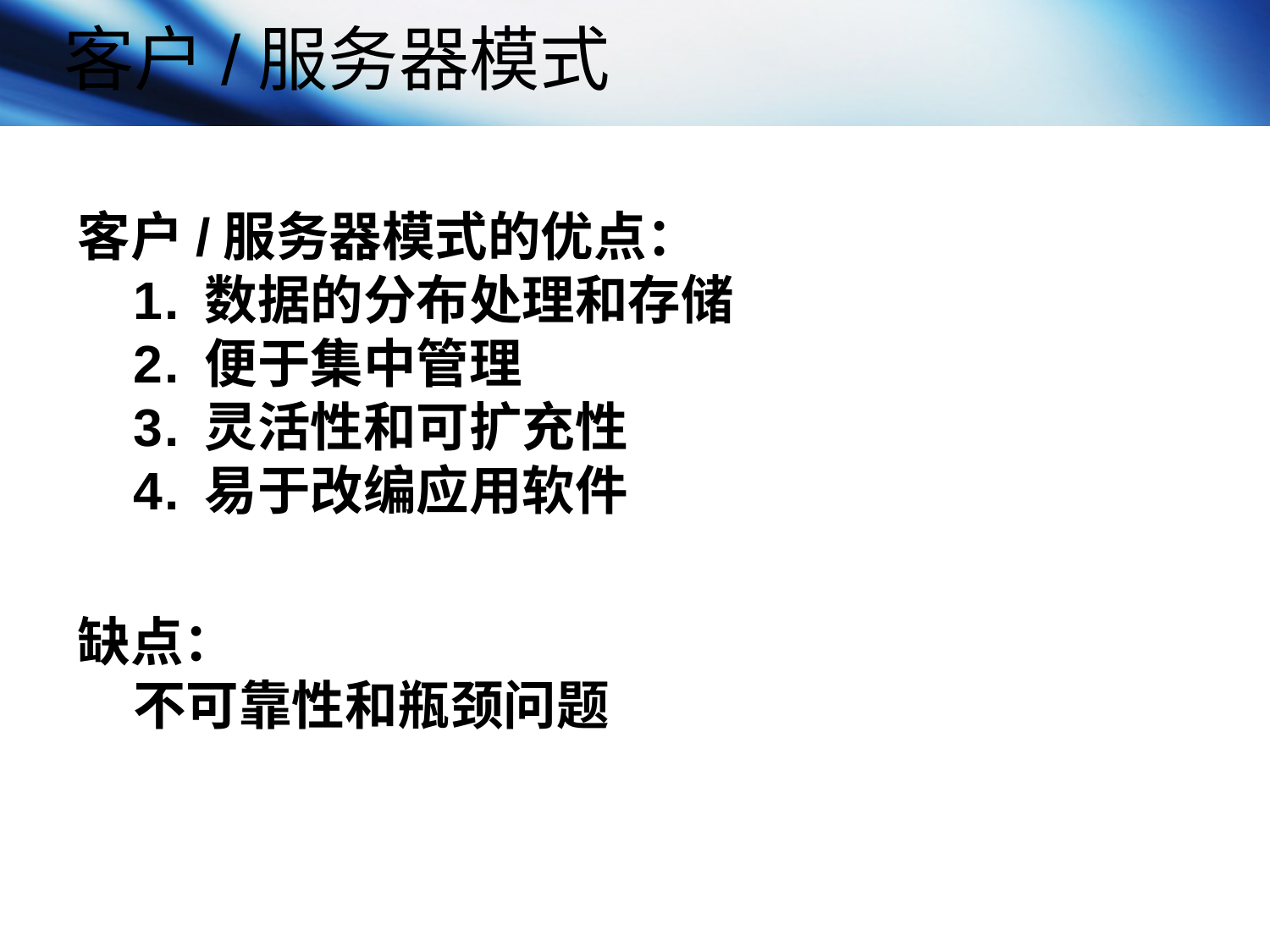

客户/服务器模式
客户/服务器模式的优点：
数据的分布处理和存储
便于集中管理
灵活性和可扩充性
易于改编应用软件

缺点：
不可靠性和瓶颈问题